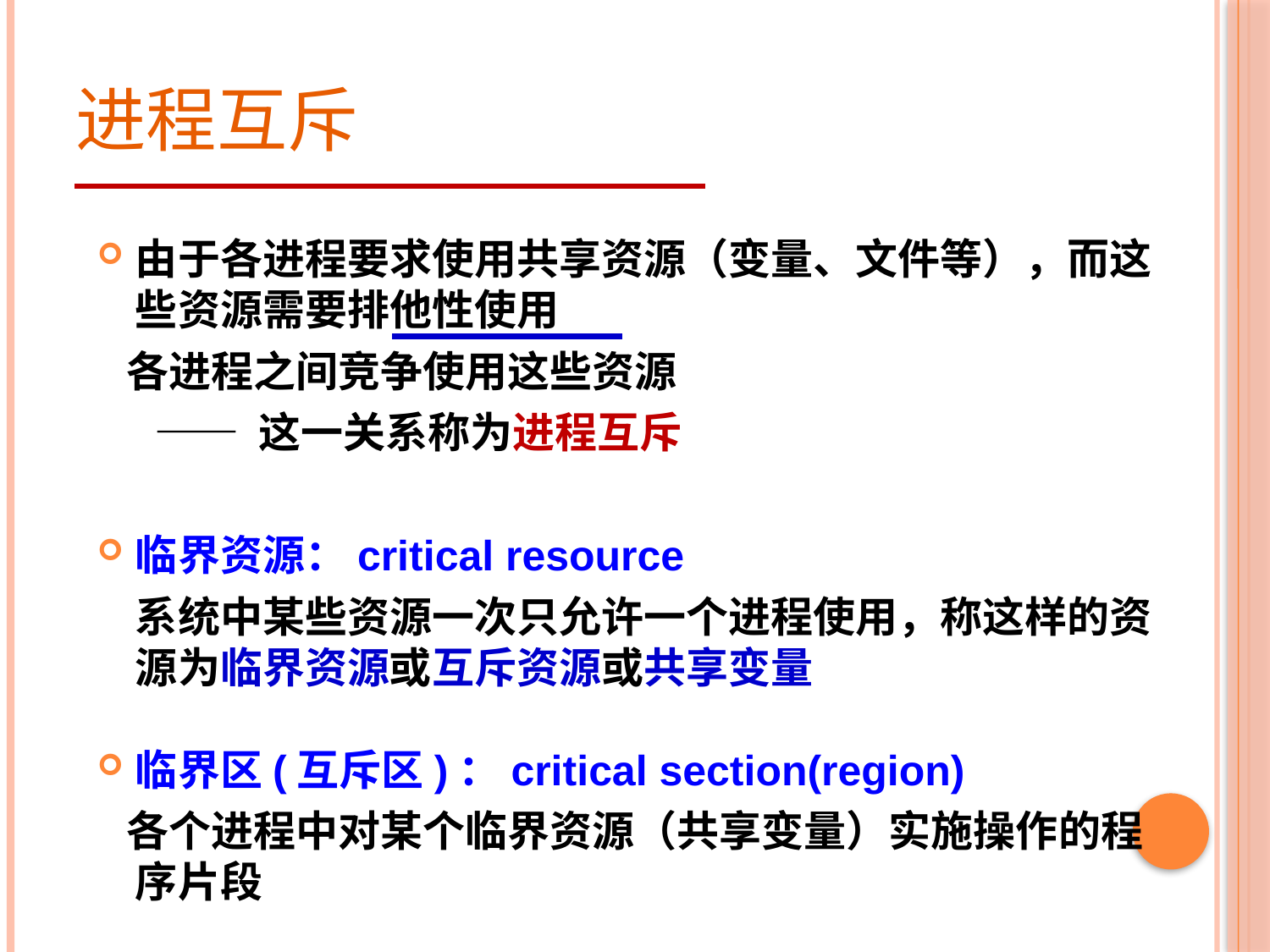

# 进程互斥
由于各进程要求使用共享资源（变量、文件等），而这些资源需要排他性使用
  各进程之间竞争使用这些资源
      —— 这一关系称为进程互斥

临界资源：critical resource
	系统中某些资源一次只允许一个进程使用，称这样的资源为临界资源或互斥资源或共享变量

临界区(互斥区)：critical section(region)
  各个进程中对某个临界资源（共享变量）实施操作的程序片段